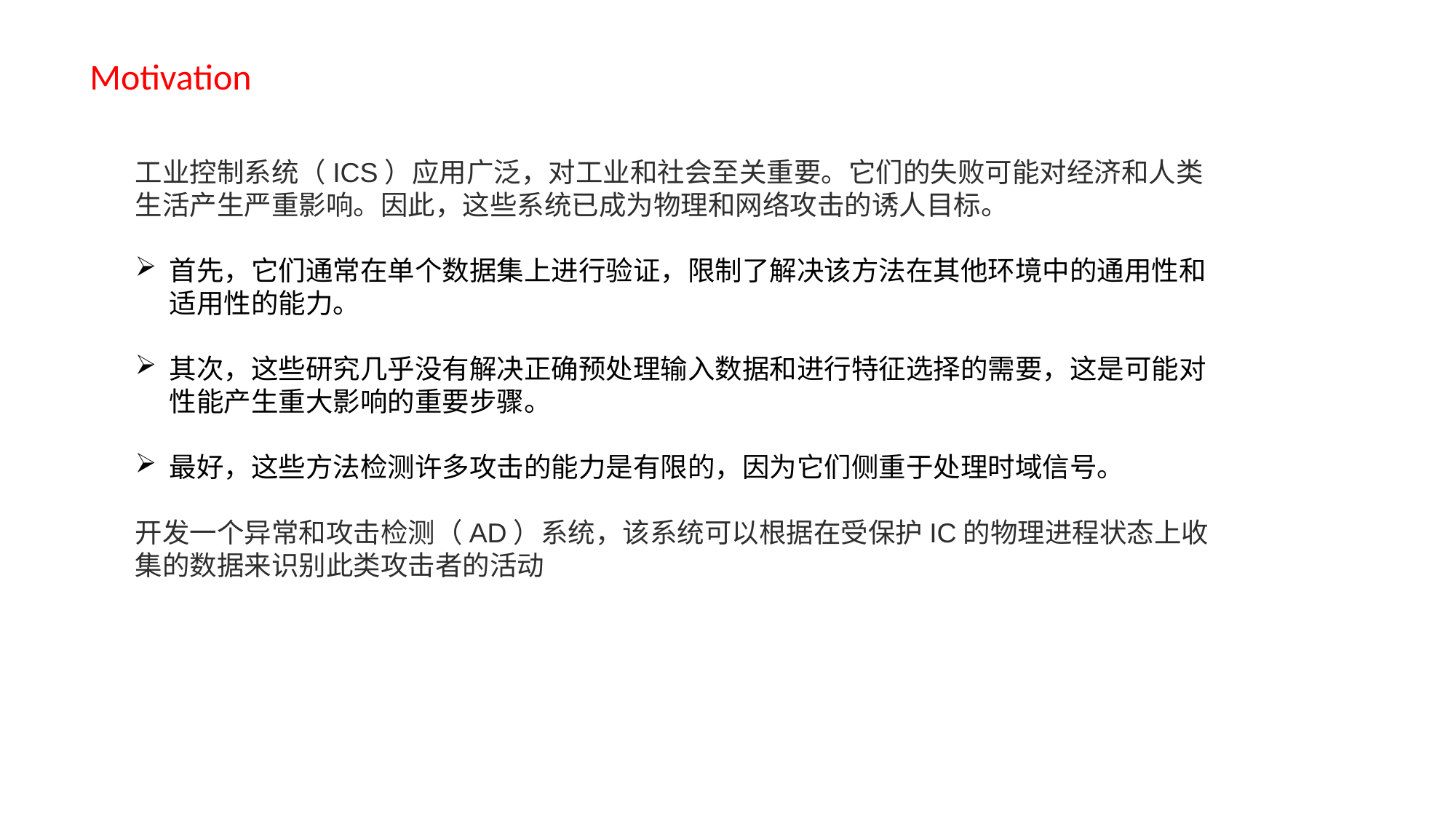

Motivation

工业控制系统（ICS）应用广泛，对工业和社会至关重要。它们的失败可能对经济和人类生活产生严重影响。因此，这些系统已成为物理和网络攻击的诱人目标。

首先，它们通常在单个数据集上进行验证，限制了解决该方法在其他环境中的通用性和适用性的能力。

其次，这些研究几乎没有解决正确预处理输入数据和进行特征选择的需要，这是可能对性能产生重大影响的重要步骤。

最好，这些方法检测许多攻击的能力是有限的，因为它们侧重于处理时域信号。

开发一个异常和攻击检测（AD）系统，该系统可以根据在受保护IC的物理进程状态上收集的数据来识别此类攻击者的活动